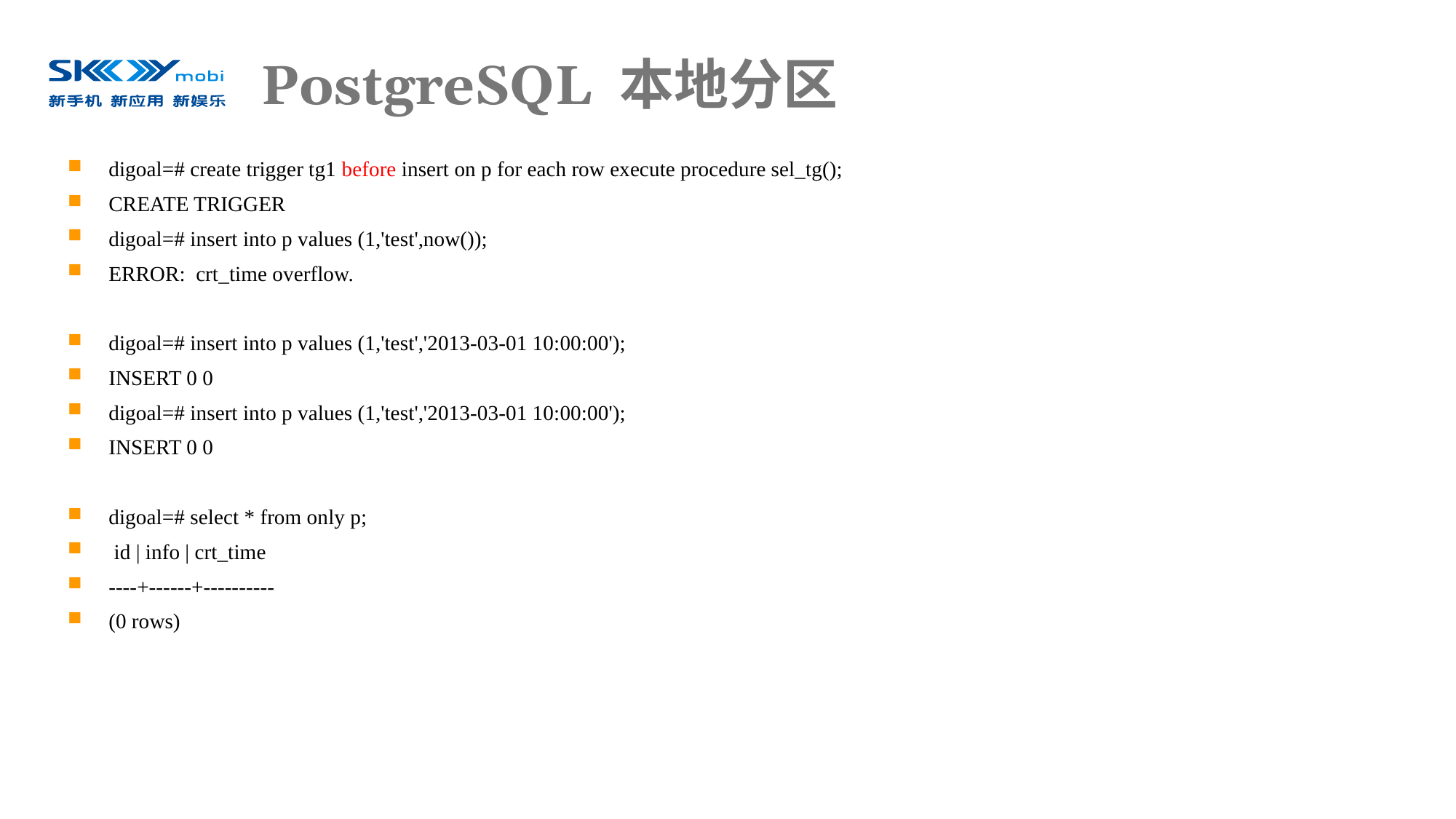

# PostgreSQL 本地分区
digoal=# create trigger tg1 before insert on p for each row execute procedure sel_tg();
CREATE TRIGGER
digoal=# insert into p values (1,'test',now());
ERROR:  crt_time overflow.

digoal=# insert into p values (1,'test','2013-03-01 10:00:00');
INSERT 0 0
digoal=# insert into p values (1,'test','2013-03-01 10:00:00');
INSERT 0 0

digoal=# select * from only p;
 id | info | crt_time
----+------+----------
(0 rows)